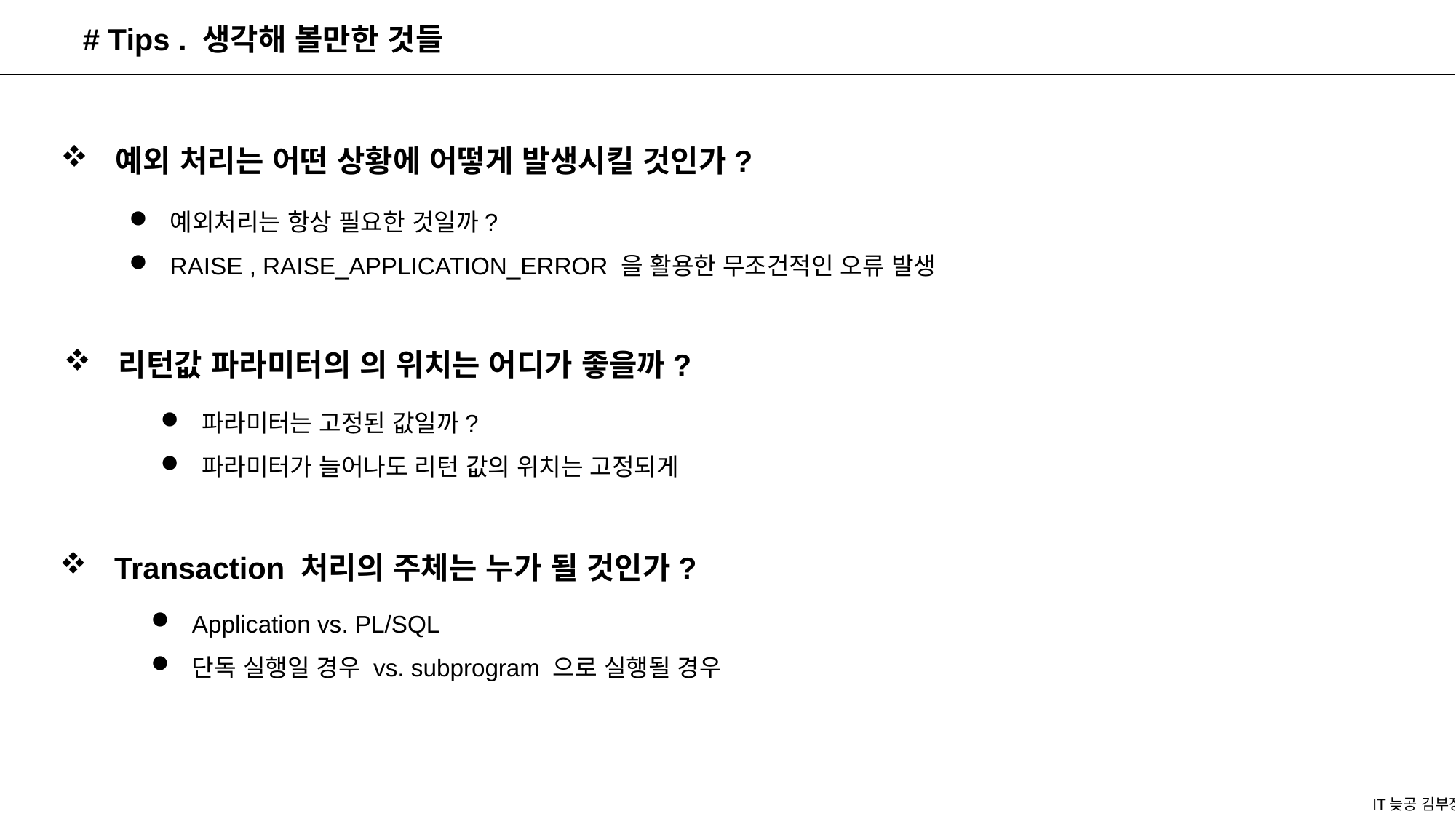

# Tips . 생각해 볼만한 것들
예외 처리는 어떤 상황에 어떻게 발생시킬 것인가?
예외처리는 항상 필요한 것일까?
RAISE , RAISE_APPLICATION_ERROR 을 활용한 무조건적인 오류 발생
리턴값 파라미터의 의 위치는 어디가 좋을까?
파라미터는 고정된 값일까?
파라미터가 늘어나도 리턴 값의 위치는 고정되게
Transaction 처리의 주체는 누가 될 것인가?
Application vs. PL/SQL
단독 실행일 경우 vs. subprogram 으로 실행될 경우
IT늦공 김부장